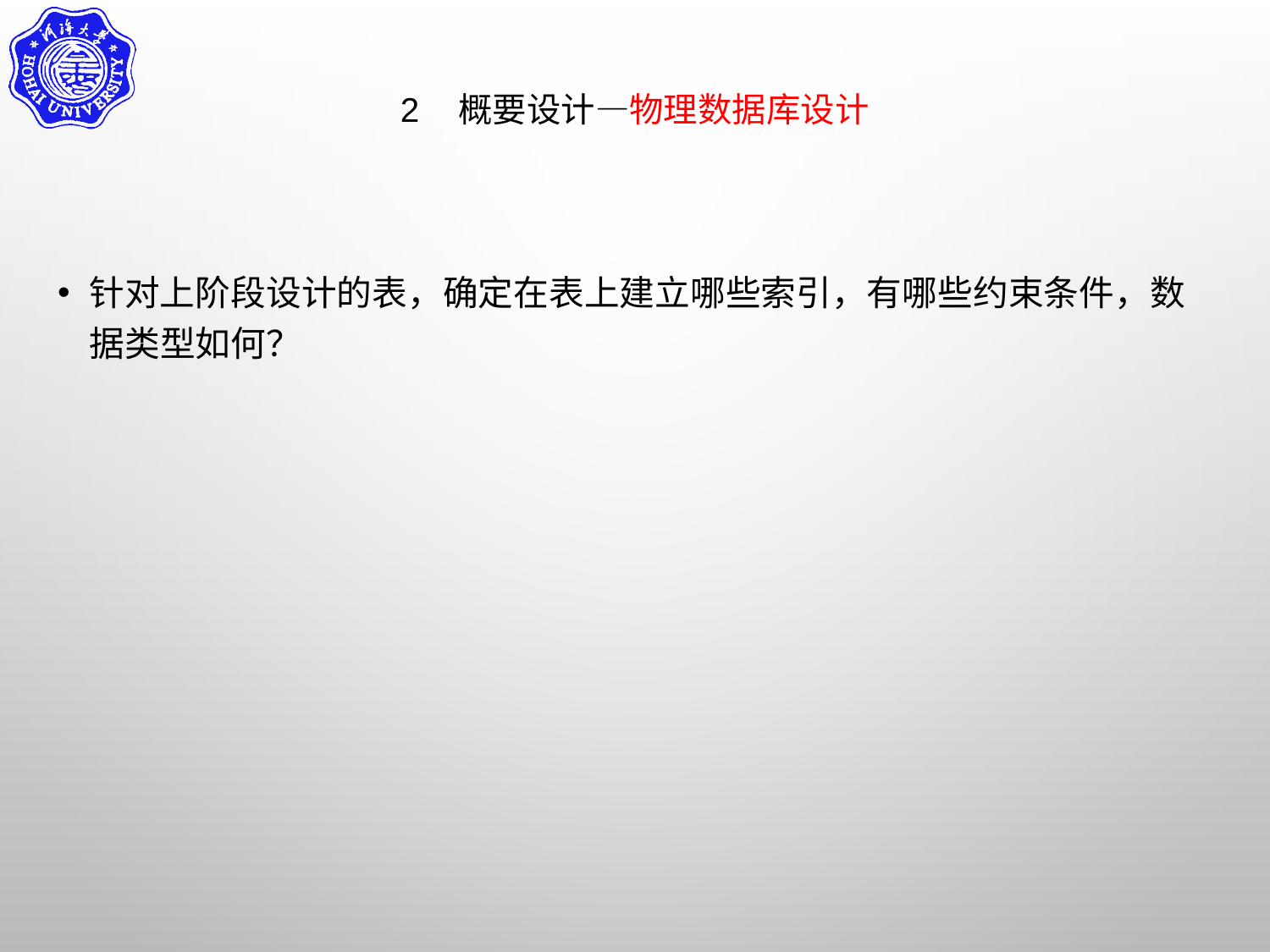

# 2　概要设计—物理数据库设计

针对上阶段设计的表，确定在表上建立哪些索引，有哪些约束条件，数据类型如何？